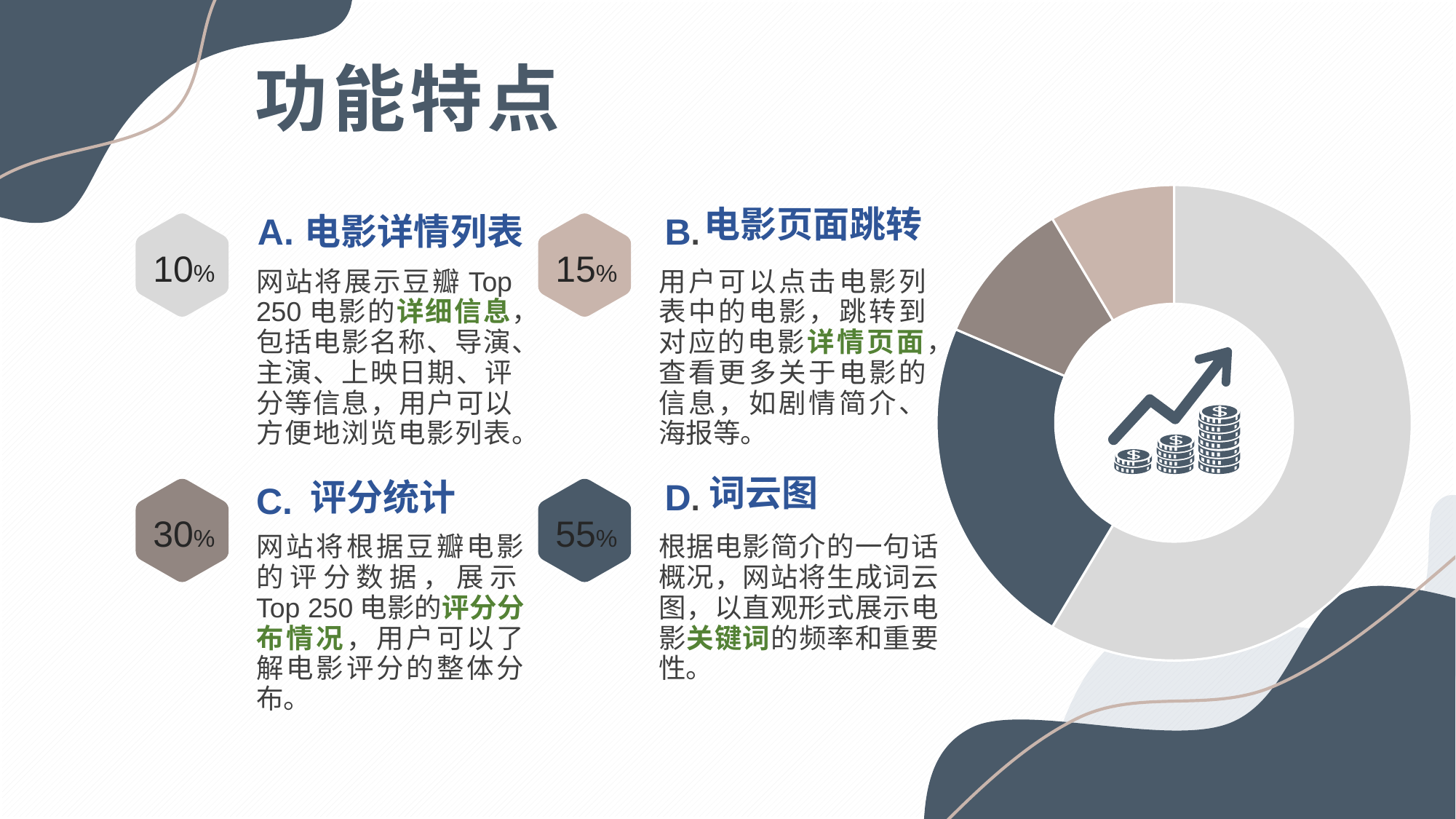

功能特点

### Chart

| Category | 销售额 |
|---|---|
| 第一季度 | 8.2 |
| 第二季度 | 3.2 |
| 第三季度 | 1.4 |
| 第四季度 | 1.2 |
电影页面跳转
A.
B.
电影详情列表

10%
15%
网站将展示豆瓣Top 250电影的详细信息，包括电影名称、导演、主演、上映日期、评分等信息，用户可以方便地浏览电影列表。
用户可以点击电影列表中的电影，跳转到对应的电影详情页面，查看更多关于电影的信息，如剧情简介、海报等。

词云图
评分统计
D.
C.

30%
55%
网站将根据豆瓣电影的评分数据，展示Top 250电影的评分分布情况，用户可以了解电影评分的整体分布。
根据电影简介的一句话概况，网站将生成词云图，以直观形式展示电影关键词的频率和重要性。